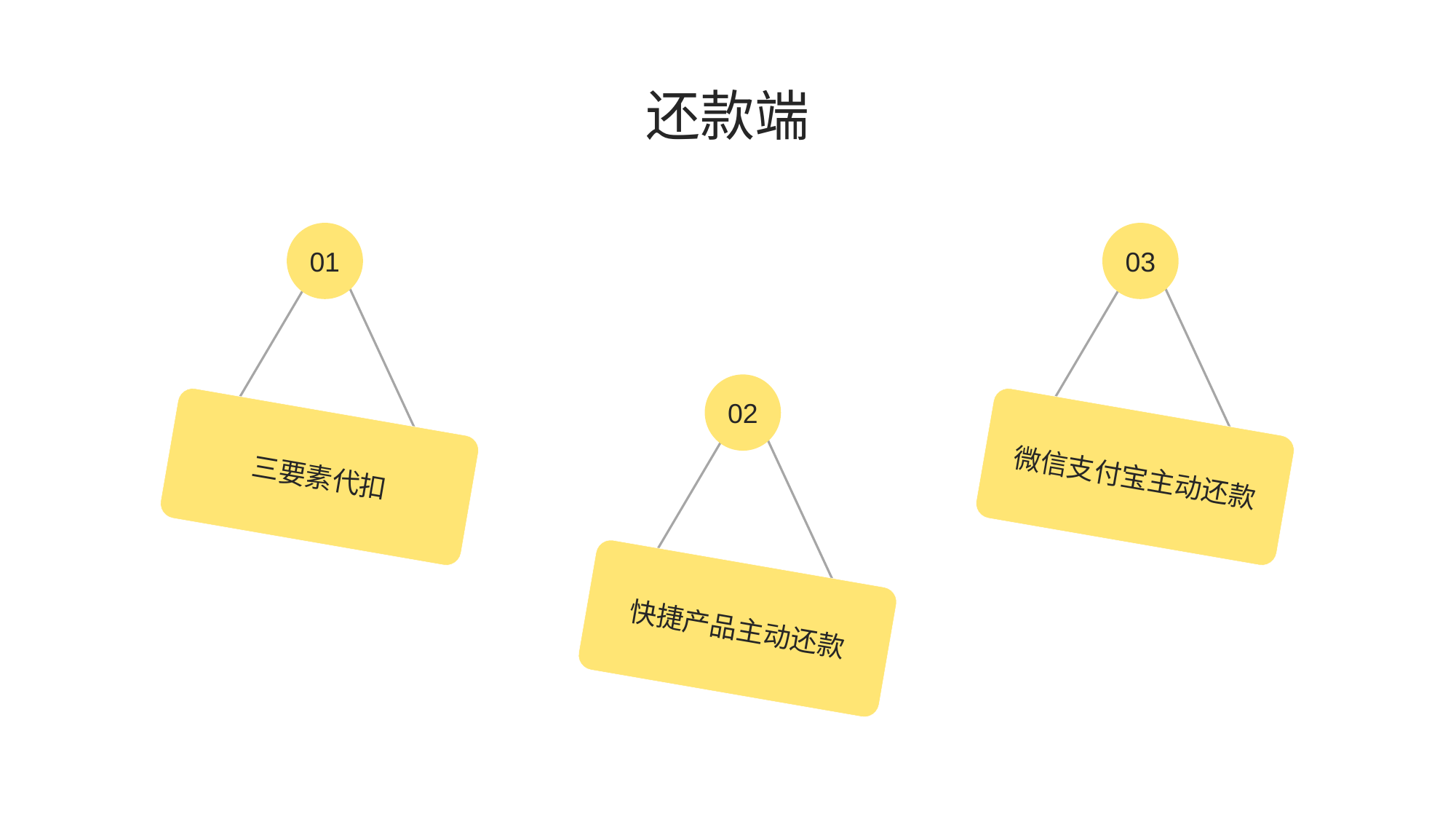

还款端
01
03

02
三要素代扣
微信支付宝主动还款

快捷产品主动还款